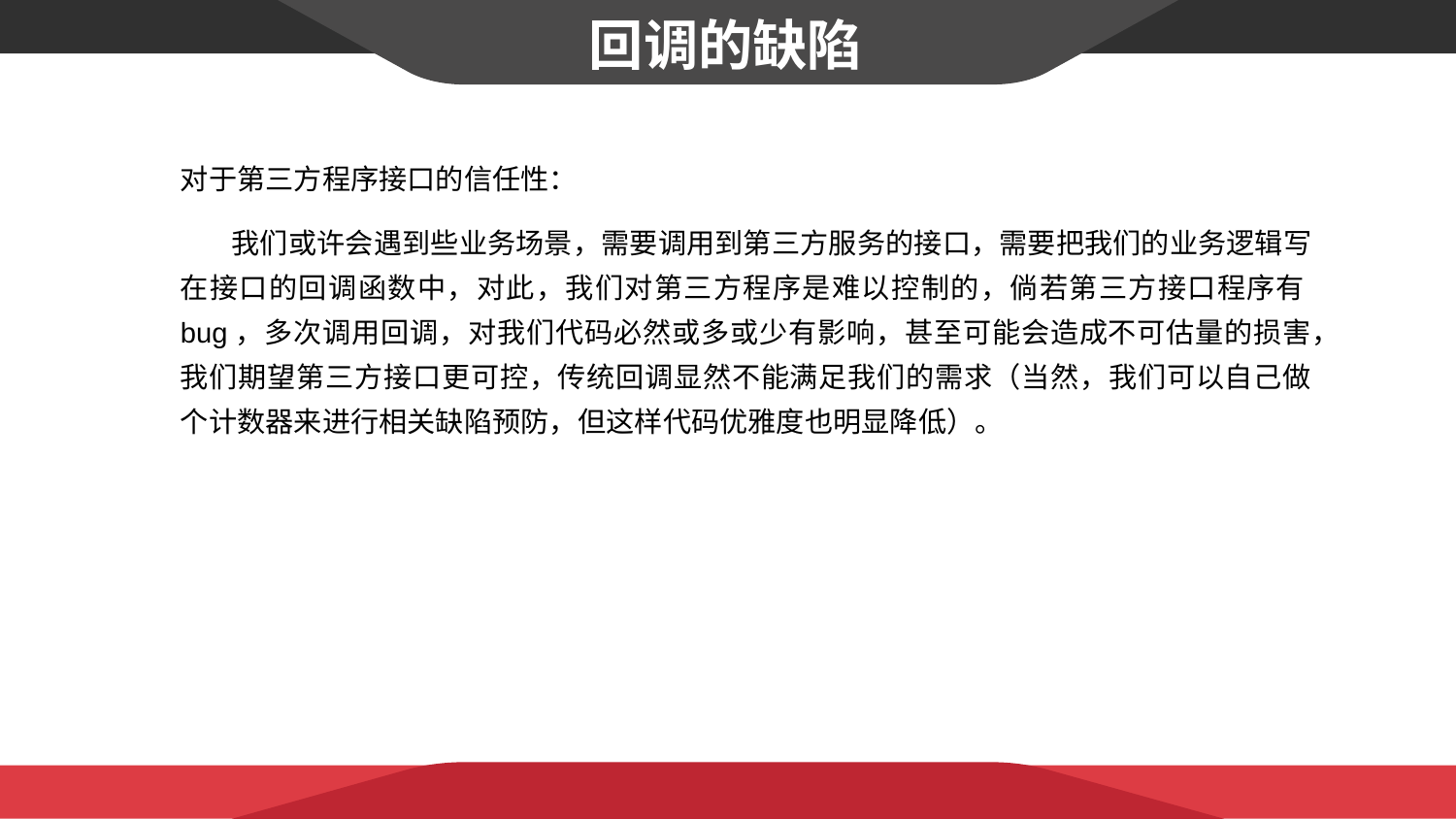

回调的缺陷
对于第三方程序接口的信任性：
       我们或许会遇到些业务场景，需要调用到第三方服务的接口，需要把我们的业务逻辑写在接口的回调函数中，对此，我们对第三方程序是难以控制的，倘若第三方接口程序有bug，多次调用回调，对我们代码必然或多或少有影响，甚至可能会造成不可估量的损害，我们期望第三方接口更可控，传统回调显然不能满足我们的需求（当然，我们可以自己做个计数器来进行相关缺陷预防，但这样代码优雅度也明显降低）。